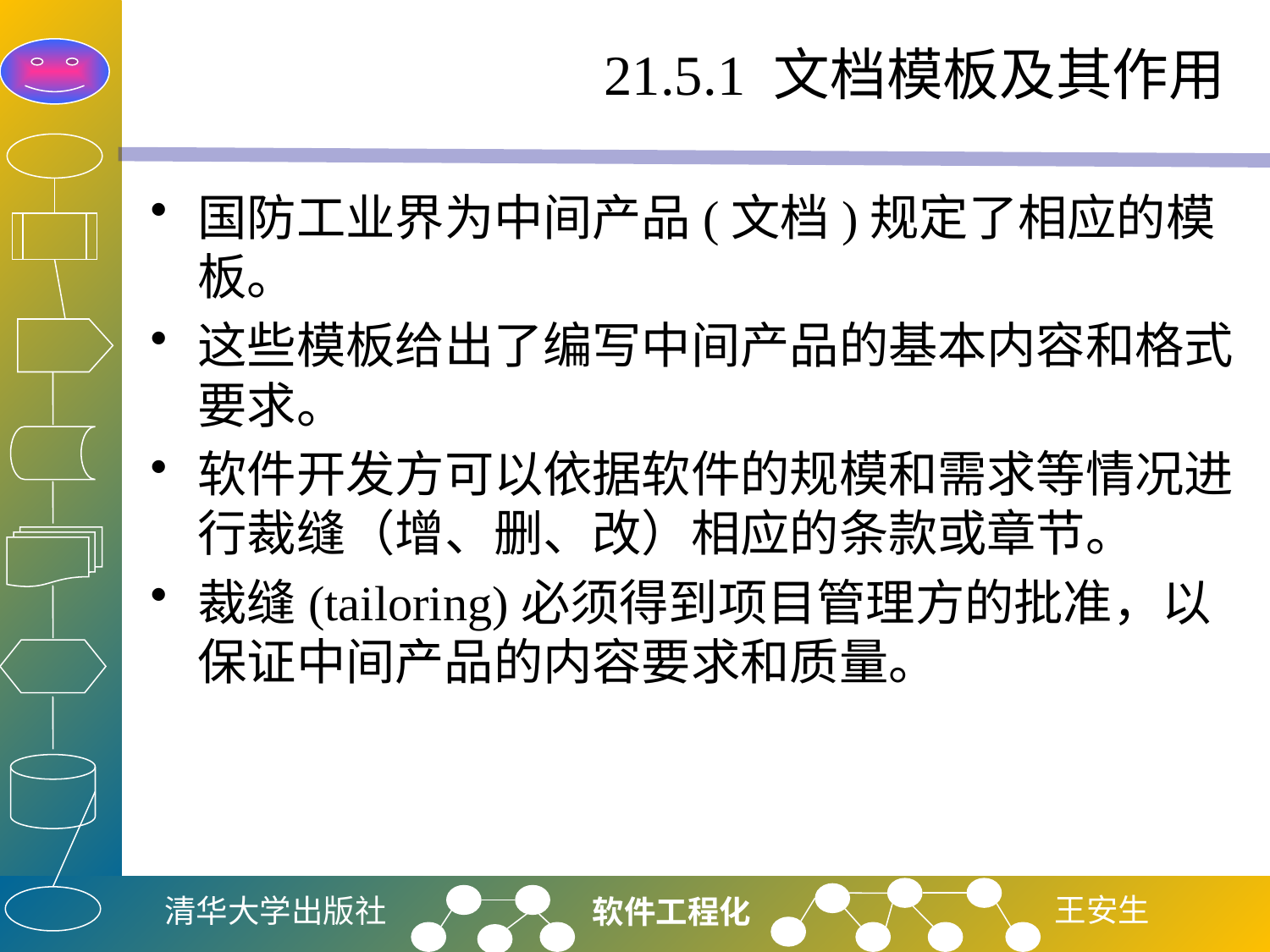

# 21.5.1 文档模板及其作用
国防工业界为中间产品(文档)规定了相应的模板。
这些模板给出了编写中间产品的基本内容和格式要求。
软件开发方可以依据软件的规模和需求等情况进行裁缝（增、删、改）相应的条款或章节。
裁缝(tailoring)必须得到项目管理方的批准，以保证中间产品的内容要求和质量。